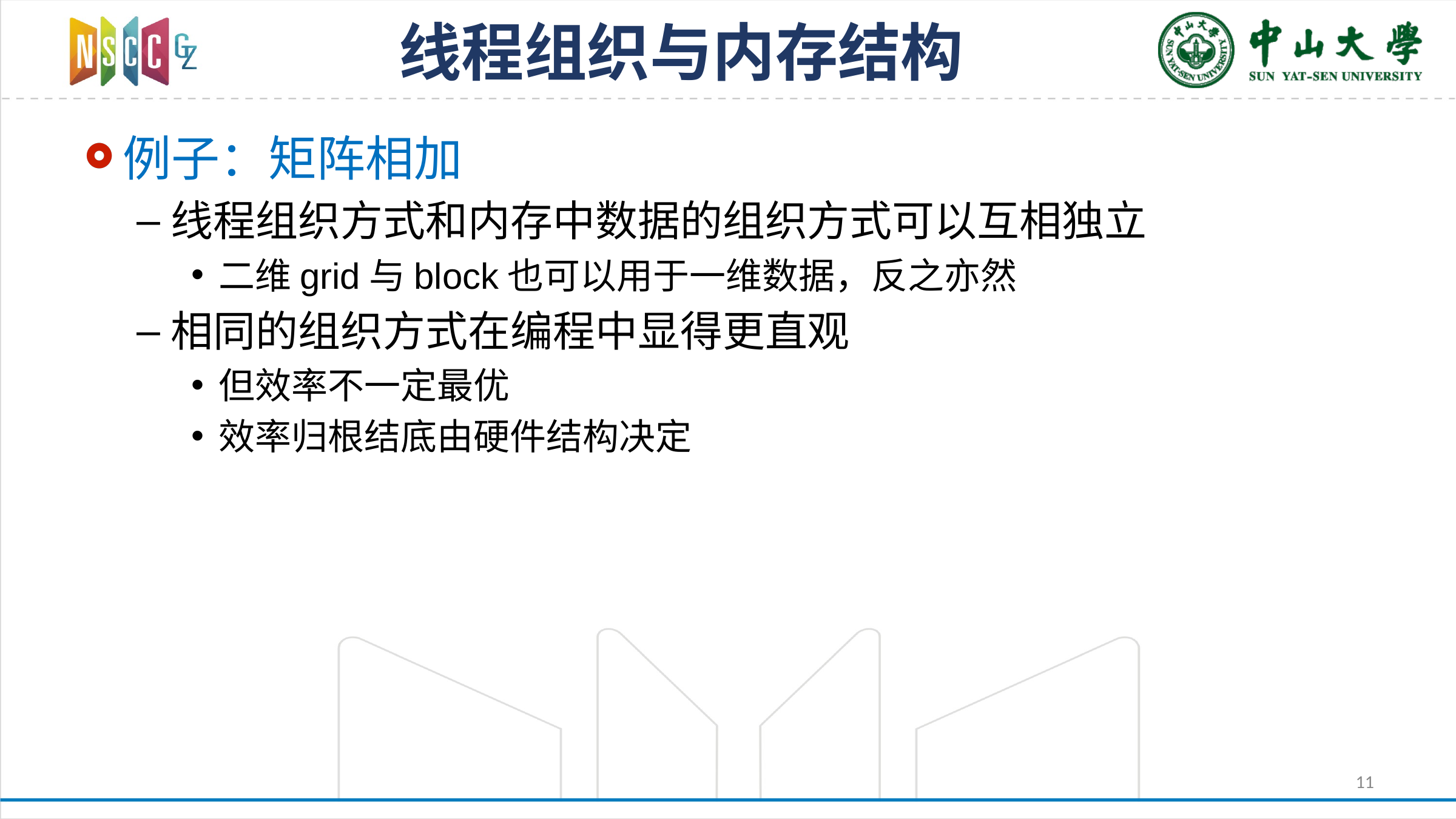

# 线程组织与内存结构
例子：矩阵相加
线程组织方式和内存中数据的组织方式可以互相独立
二维grid与block也可以用于一维数据，反之亦然
相同的组织方式在编程中显得更直观
但效率不一定最优
效率归根结底由硬件结构决定

11